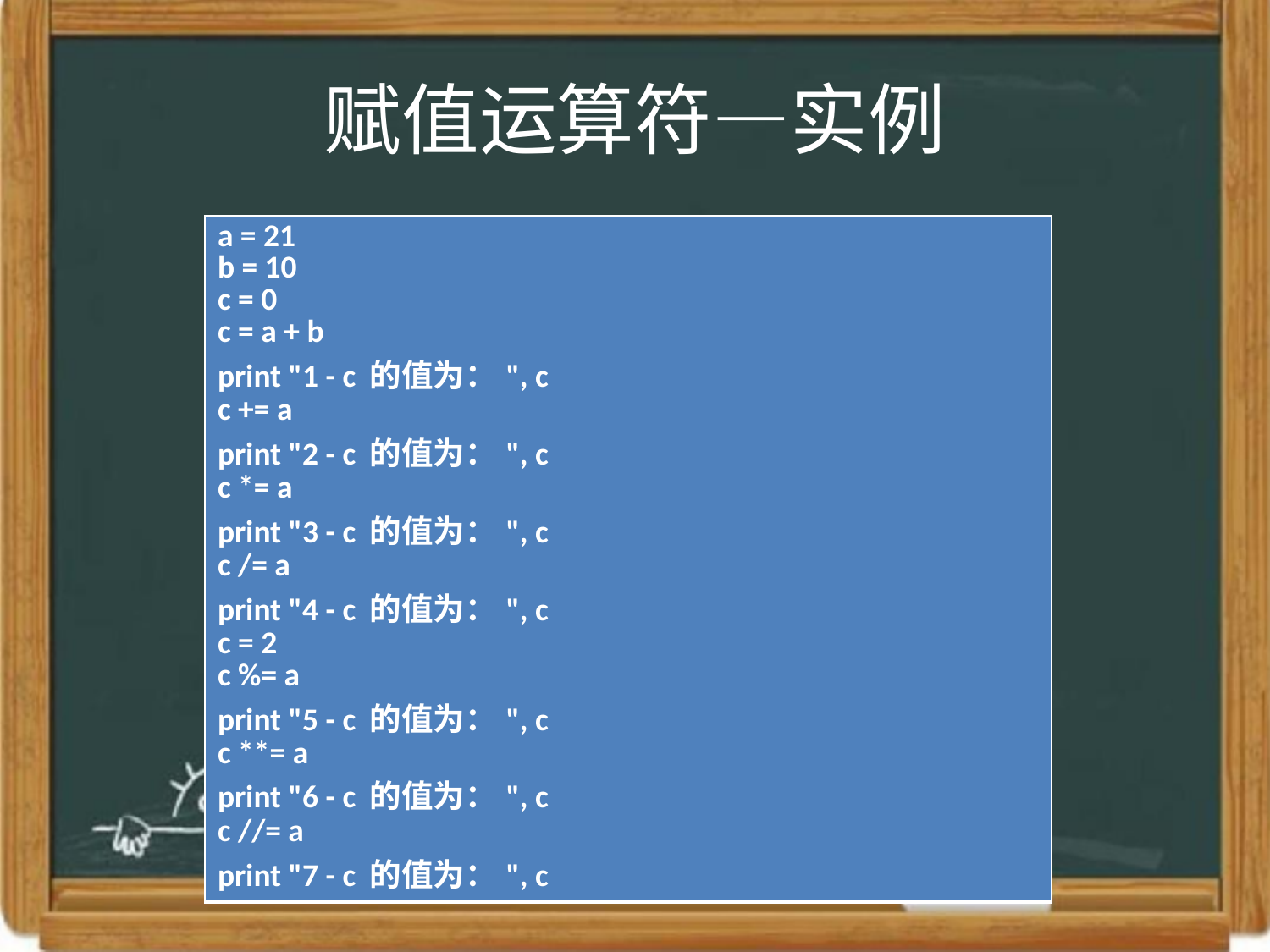

# 赋值运算符—实例
| a = 21 b = 10 c = 0 c = a + b print "1 - c 的值为：", c c += a print "2 - c 的值为：", c c \*= a print "3 - c 的值为：", c c /= a print "4 - c 的值为：", c c = 2 c %= a print "5 - c 的值为：", c c \*\*= a print "6 - c 的值为：", c c //= a print "7 - c 的值为：", c |
| --- |